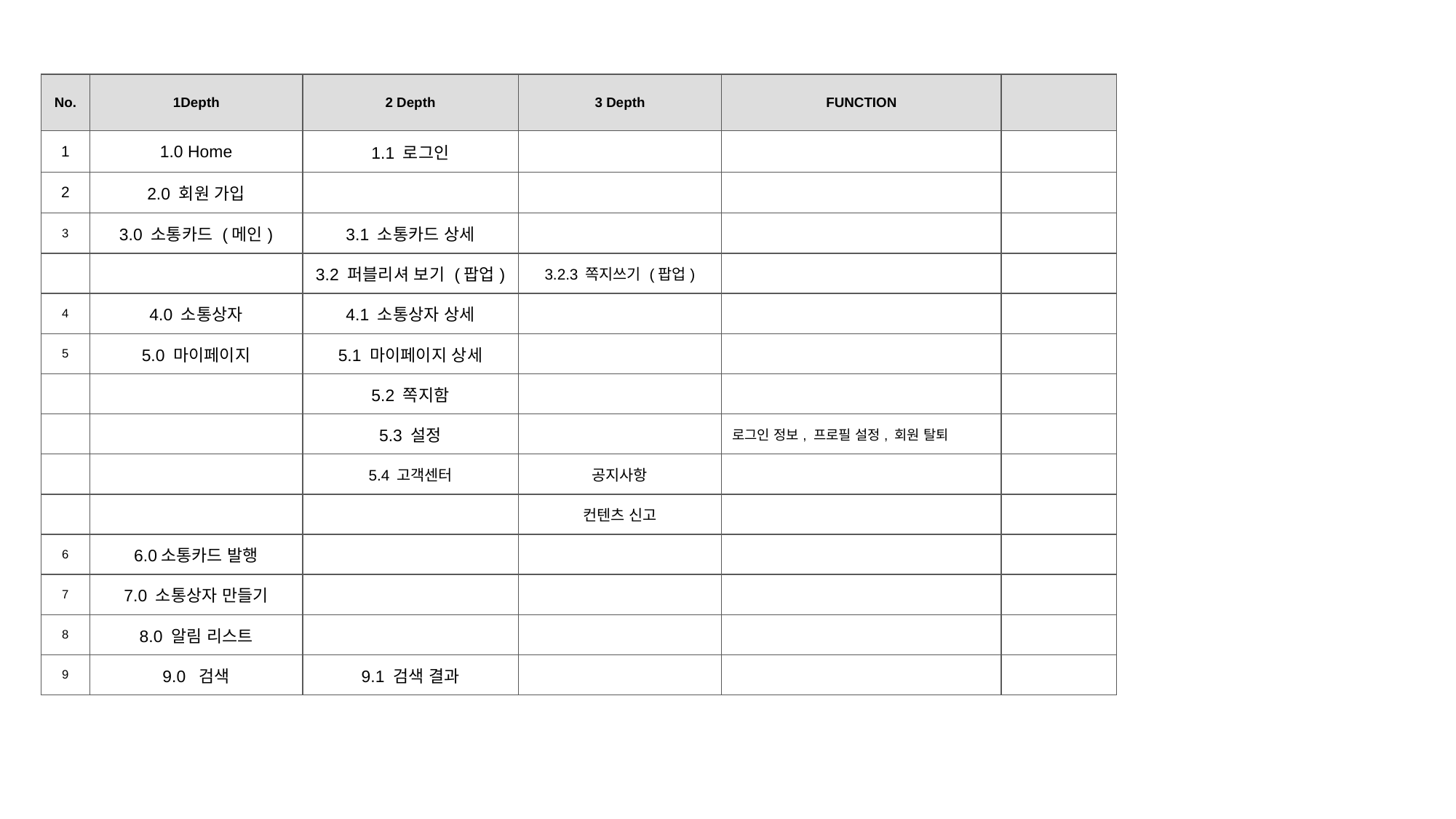

| No. | 1Depth | 2 Depth | 3 Depth | FUNCTION |  |
| --- | --- | --- | --- | --- | --- |
| 1 | 1.0 Home | 1.1 로그인 |  |  |  |
| 2 | 2.0 회원 가입 |  |  |  |  |
| 3 | 3.0 소통카드 (메인) | 3.1 소통카드 상세 |  |  |  |
|  |  | 3.2 퍼블리셔 보기 (팝업) | 3.2.3 쪽지쓰기 (팝업) |  |  |
| 4 | 4.0 소통상자 | 4.1 소통상자 상세 |  |  |  |
| 5 | 5.0 마이페이지 | 5.1 마이페이지 상세 |  |  |  |
|  |  | 5.2 쪽지함 |  |  |  |
|  |  | 5.3 설정 |  | 로그인 정보, 프로필 설정, 회원 탈퇴 |  |
|  |  | 5.4 고객센터 | 공지사항 |  |  |
|  |  |  | 컨텐츠 신고 |  |  |
| 6 | 6.0소통카드 발행 |  |  |  |  |
| 7 | 7.0 소통상자 만들기 |  |  |  |  |
| 8 | 8.0 알림 리스트 |  |  |  |  |
| 9 | 9.0 검색 | 9.1 검색 결과 |  |  |  |